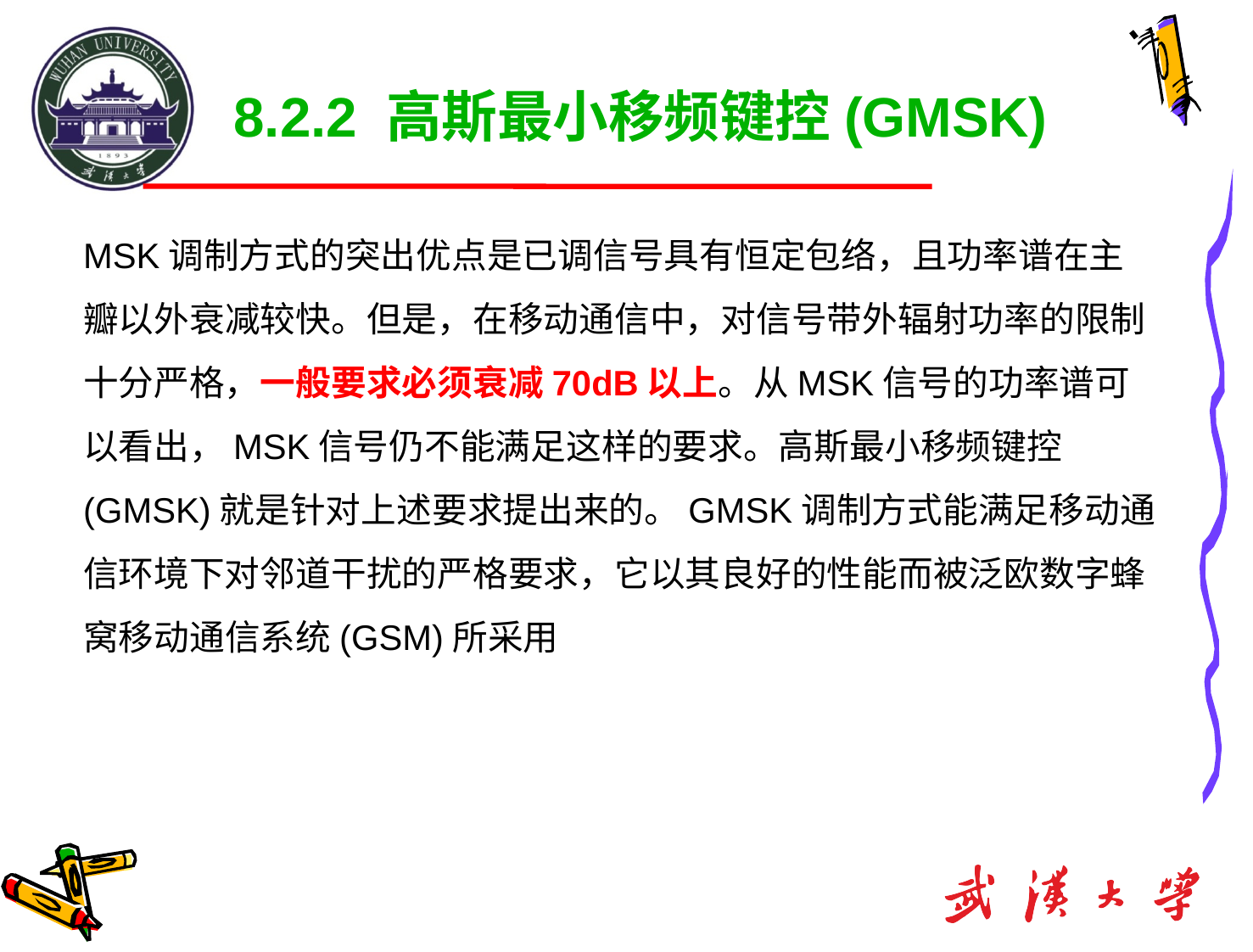

# 8.2.2 高斯最小移频键控(GMSK)
MSK调制方式的突出优点是已调信号具有恒定包络，且功率谱在主瓣以外衰减较快。但是，在移动通信中，对信号带外辐射功率的限制十分严格，一般要求必须衰减70dB以上。从MSK信号的功率谱可以看出，MSK信号仍不能满足这样的要求。高斯最小移频键控(GMSK)就是针对上述要求提出来的。GMSK调制方式能满足移动通信环境下对邻道干扰的严格要求，它以其良好的性能而被泛欧数字蜂窝移动通信系统(GSM)所采用